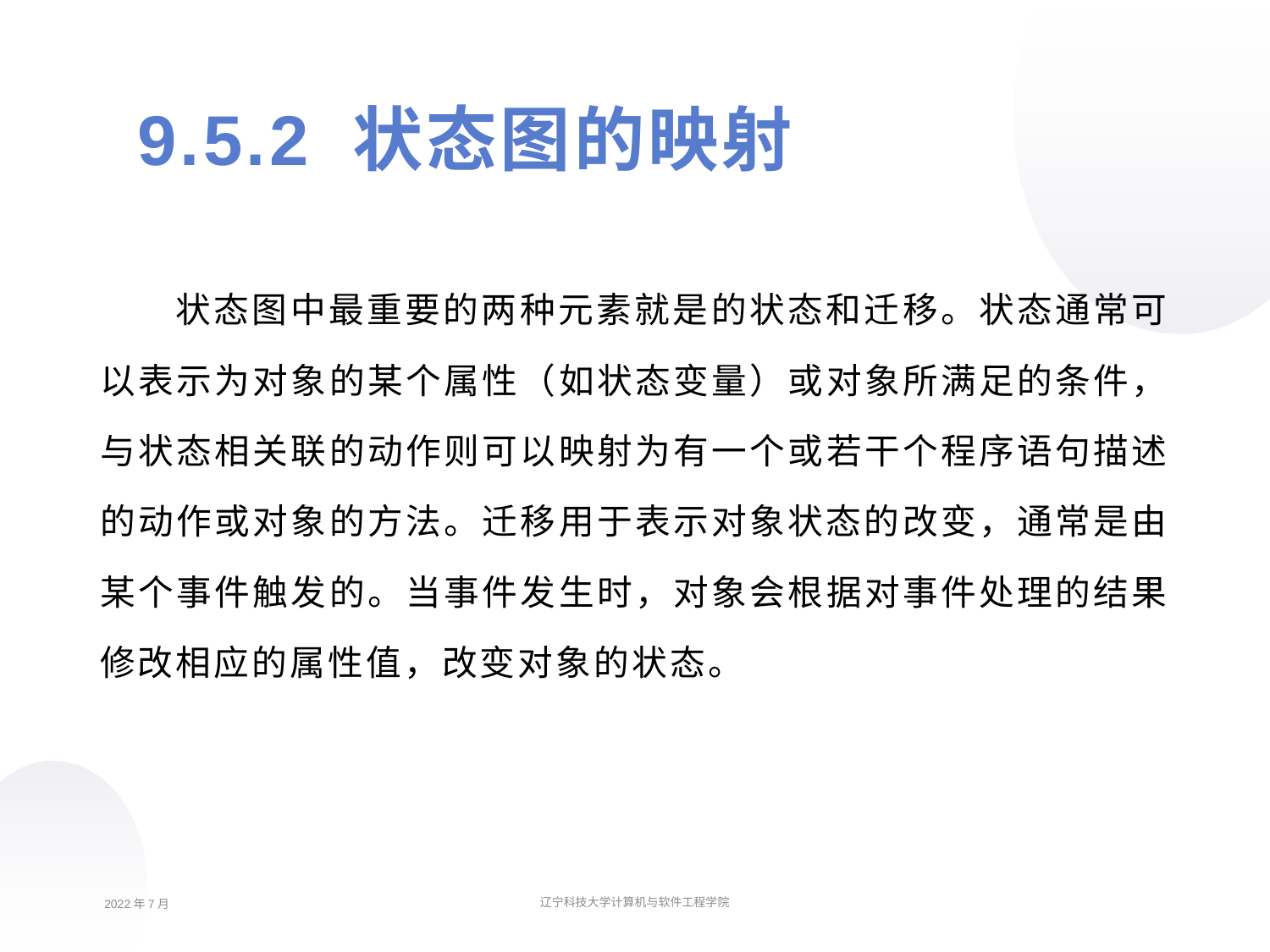

9.5.2 状态图的映射
状态图中最重要的两种元素就是的状态和迁移。状态通常可以表示为对象的某个属性（如状态变量）或对象所满足的条件，与状态相关联的动作则可以映射为有一个或若干个程序语句描述的动作或对象的方法。迁移用于表示对象状态的改变，通常是由某个事件触发的。当事件发生时，对象会根据对事件处理的结果修改相应的属性值，改变对象的状态。

2022年7月
辽宁科技大学计算机与软件工程学院
93